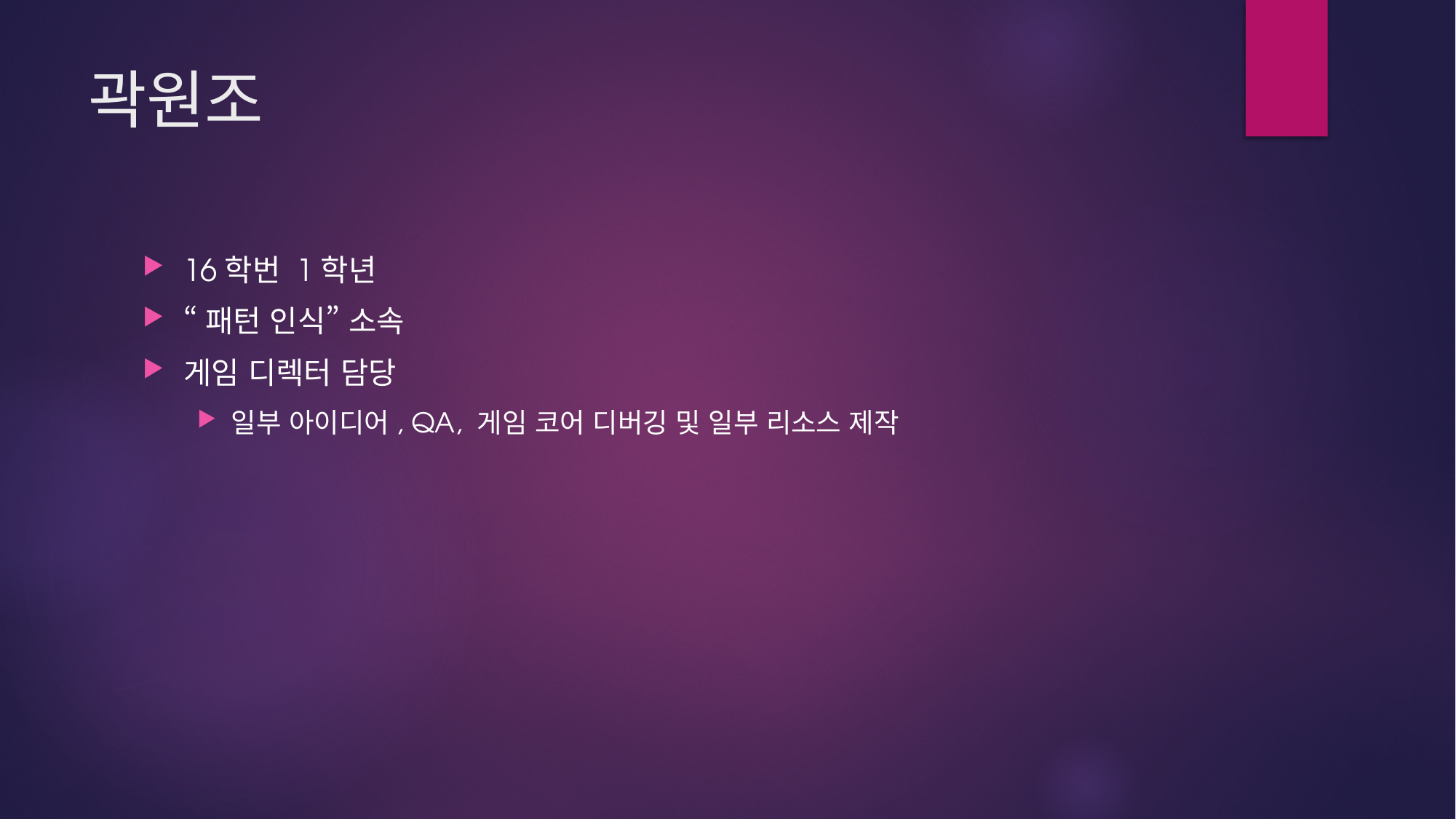

# 곽원조
16학번 1학년
“패턴 인식” 소속
게임 디렉터 담당
일부 아이디어, QA, 게임 코어 디버깅 및 일부 리소스 제작